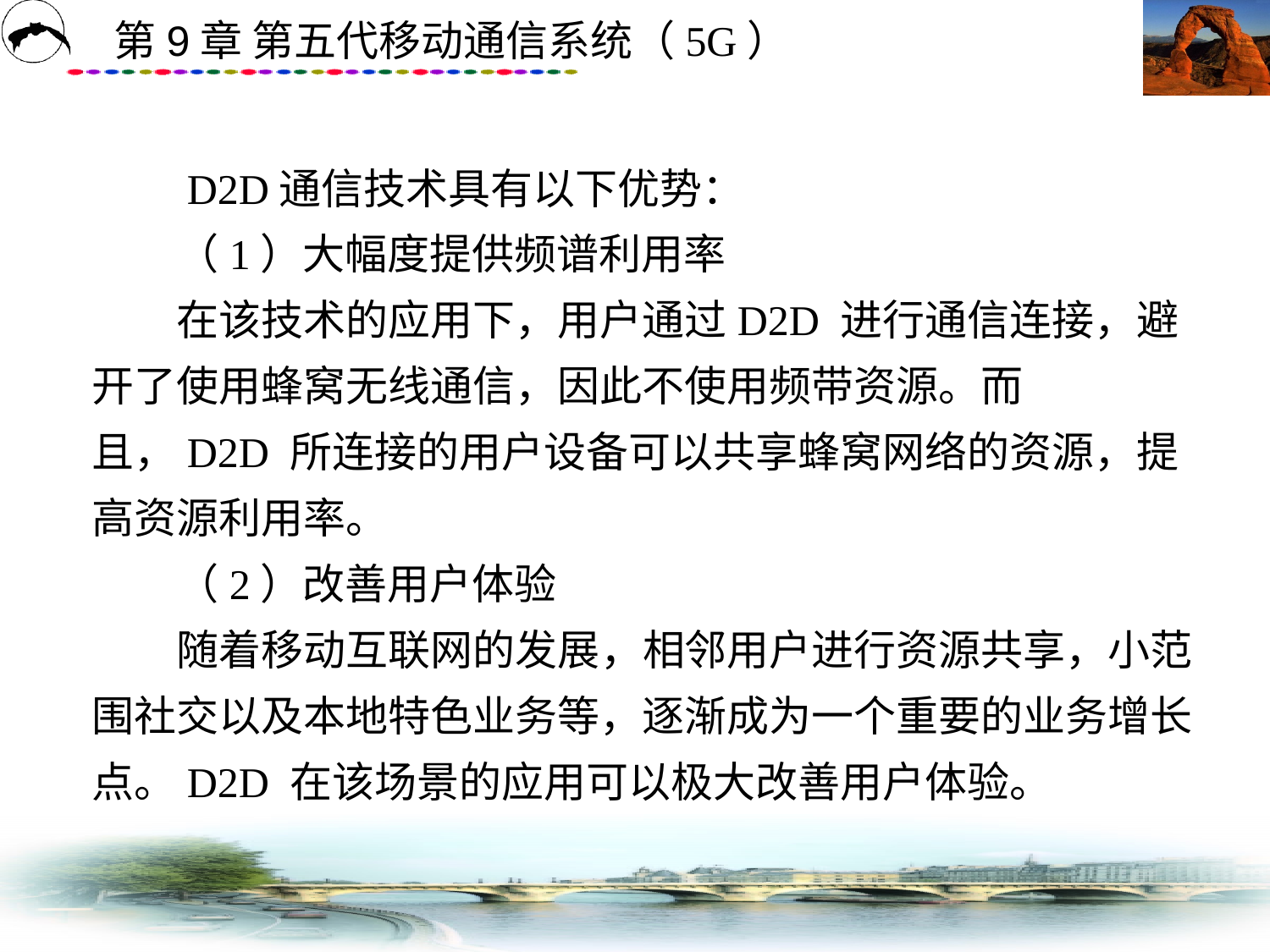

# D2D通信技术具有以下优势： 　　（1）大幅度提供频谱利用率 　　在该技术的应用下，用户通过D2D 进行通信连接，避开了使用蜂窝无线通信，因此不使用频带资源。而且，D2D 所连接的用户设备可以共享蜂窝网络的资源，提高资源利用率。 　　（2）改善用户体验 　　随着移动互联网的发展，相邻用户进行资源共享，小范围社交以及本地特色业务等，逐渐成为一个重要的业务增长点。D2D 在该场景的应用可以极大改善用户体验。